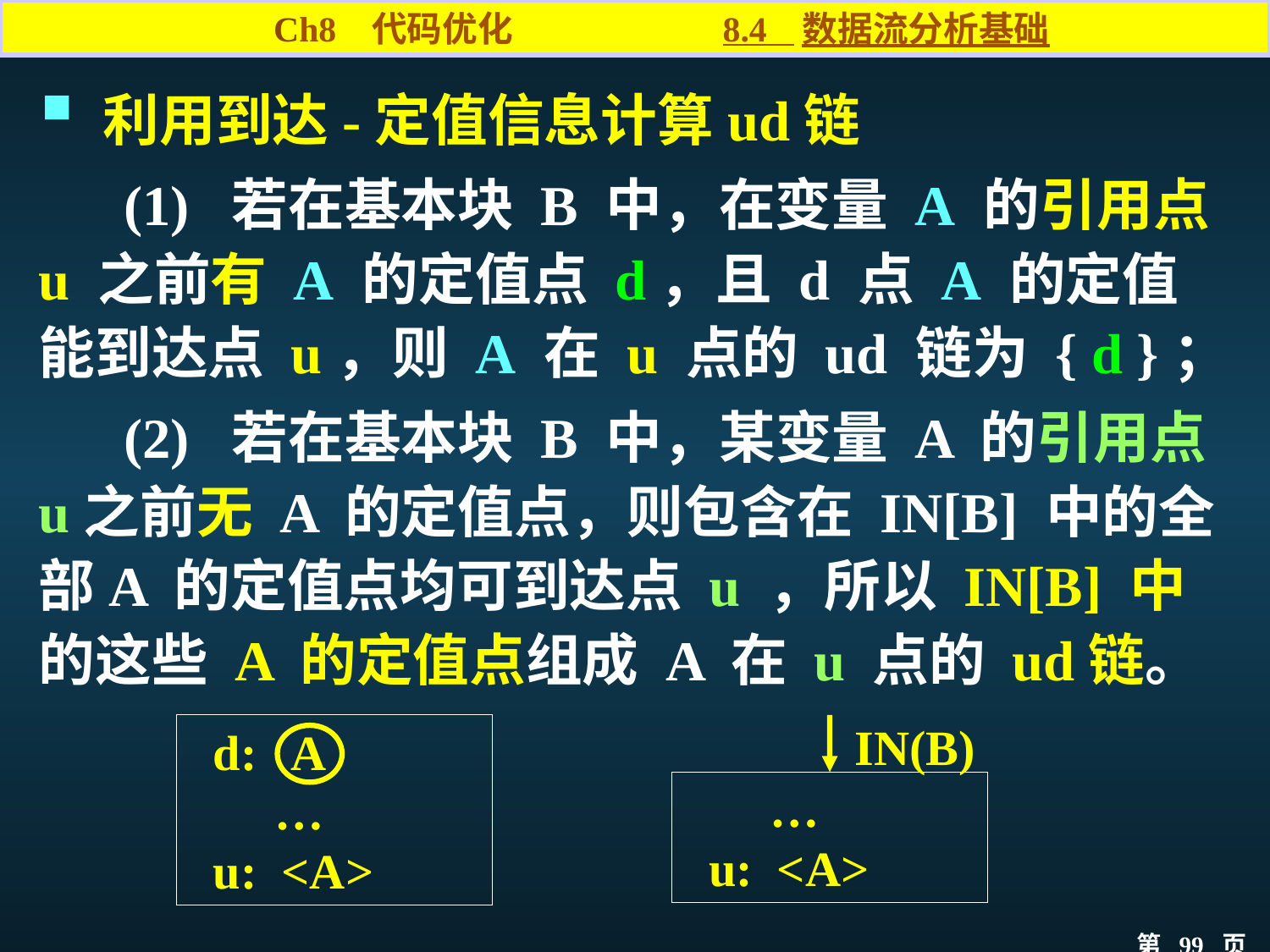

Ch8   代码优化                         8.4   数据流分析基础
 利用到达-定值信息计算ud链
      (1)  若在基本块 B 中，在变量 A 的引用点 u 之前有 A 的定值点 d，且 d 点 A 的定值能到达点 u，则 A 在 u 点的 ud 链为 { d }；
      (2)  若在基本块 B 中，某变量 A 的引用点 u之前无 A 的定值点，则包含在 IN[B] 中的全部A 的定值点均可到达点 u ，所以 IN[B] 中的这些 A 的定值点组成 A 在 u 点的 ud链。
IN(B)
       …
  u:  <A>
  d:   A
       …
  u:  <A>